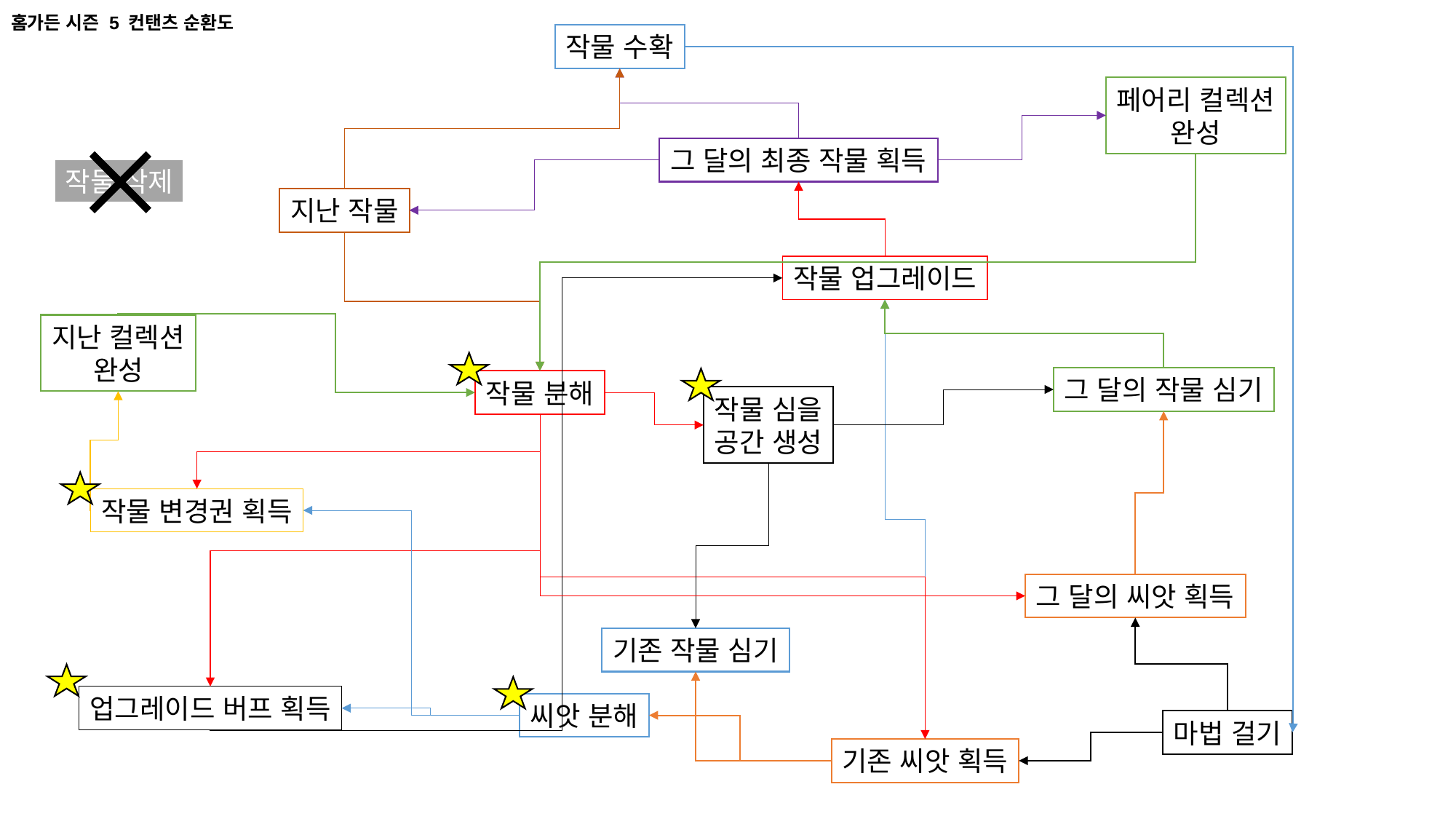

# 홈가든 시즌 5 컨탠츠 순환도
작물 수확
페어리 컬렉션
완성

그 달의 최종 작물 획득
작물 삭제
지난 작물
작물 업그레이드
지난 컬렉션
완성

그 달의 작물 심기

작물 분해
작물 심을
공간 생성

작물 변경권 획득
그 달의 씨앗 획득
기존 작물 심기

업그레이드 버프 획득
씨앗 분해
마법 걸기
기존 씨앗 획득